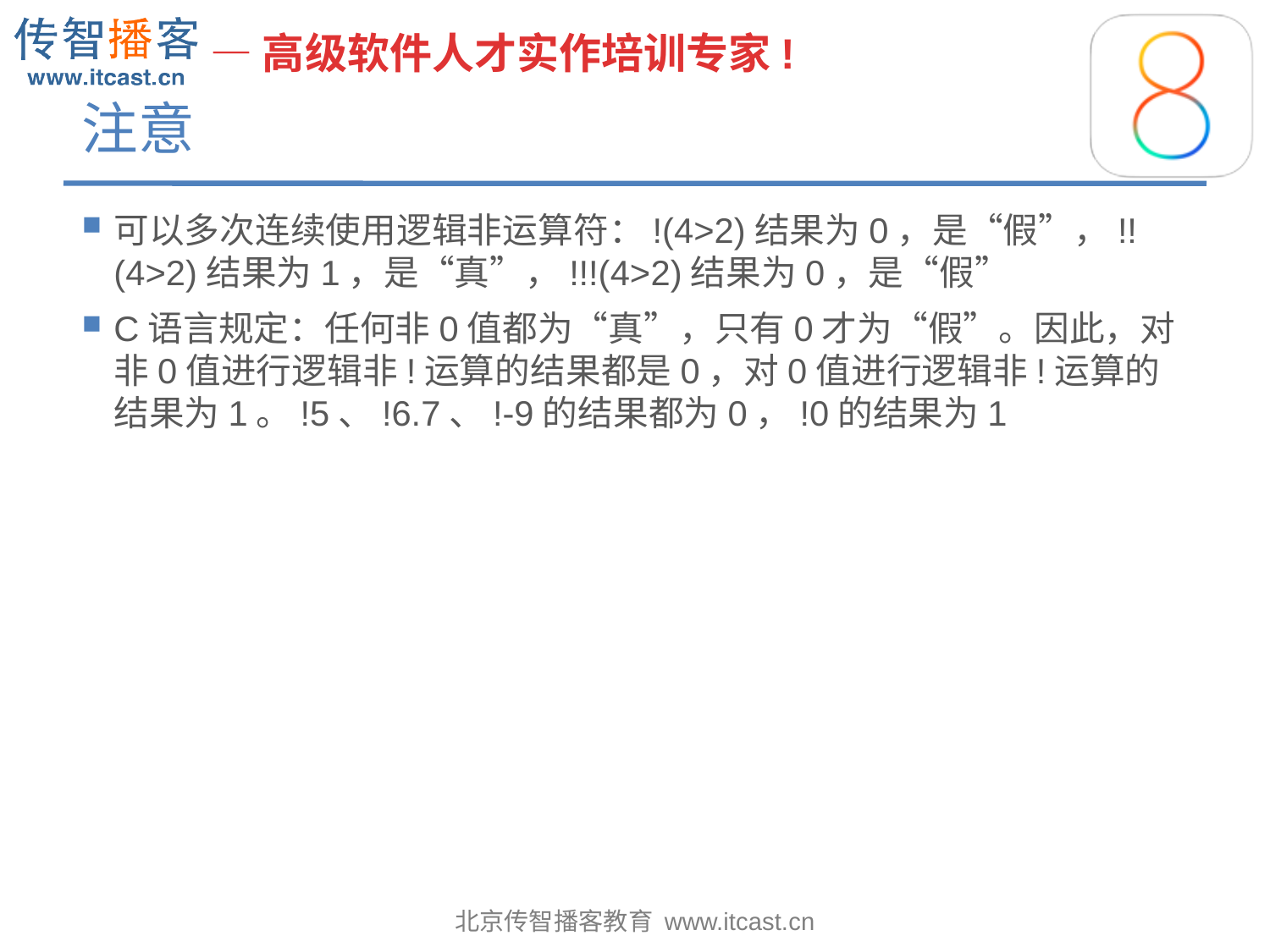

# 注意
可以多次连续使用逻辑非运算符：!(4>2)结果为0，是“假”，!!(4>2)结果为1，是“真”，!!!(4>2)结果为0，是“假”
C语言规定：任何非0值都为“真”，只有0才为“假”。因此，对非0值进行逻辑非!运算的结果都是0，对0值进行逻辑非!运算的结果为1。!5、!6.7、!-9的结果都为0，!0的结果为1